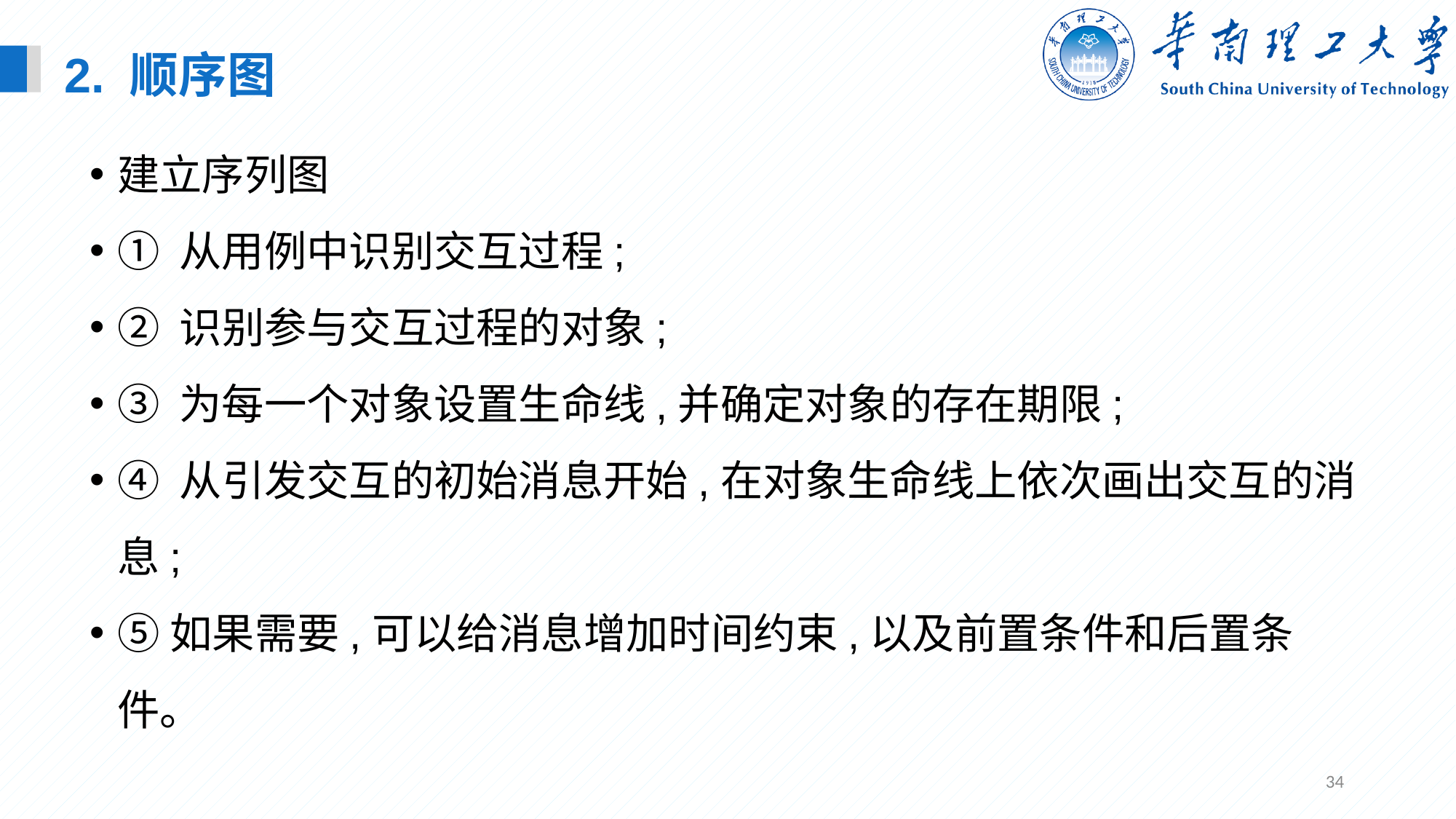

2. 顺序图

建立序列图
① 从用例中识别交互过程;
② 识别参与交互过程的对象;
③ 为每一个对象设置生命线,并确定对象的存在期限;
④ 从引发交互的初始消息开始,在对象生命线上依次画出交互的消息;
⑤如果需要,可以给消息增加时间约束,以及前置条件和后置条件。
34